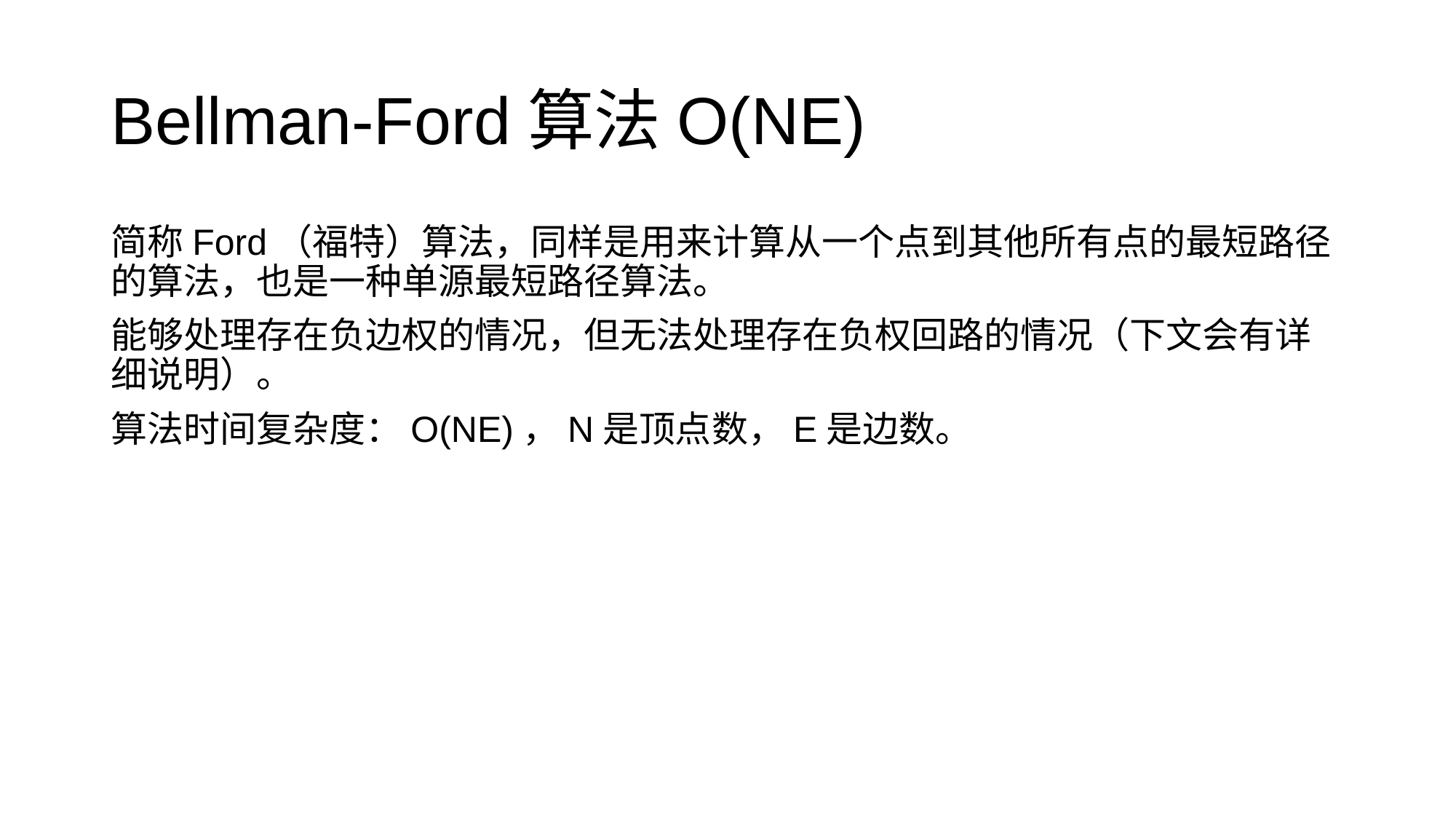

# Bellman-Ford算法O(NE)
简称Ford（福特）算法，同样是用来计算从一个点到其他所有点的最短路径的算法，也是一种单源最短路径算法。
能够处理存在负边权的情况，但无法处理存在负权回路的情况（下文会有详细说明）。
算法时间复杂度：O(NE)，N是顶点数，E是边数。